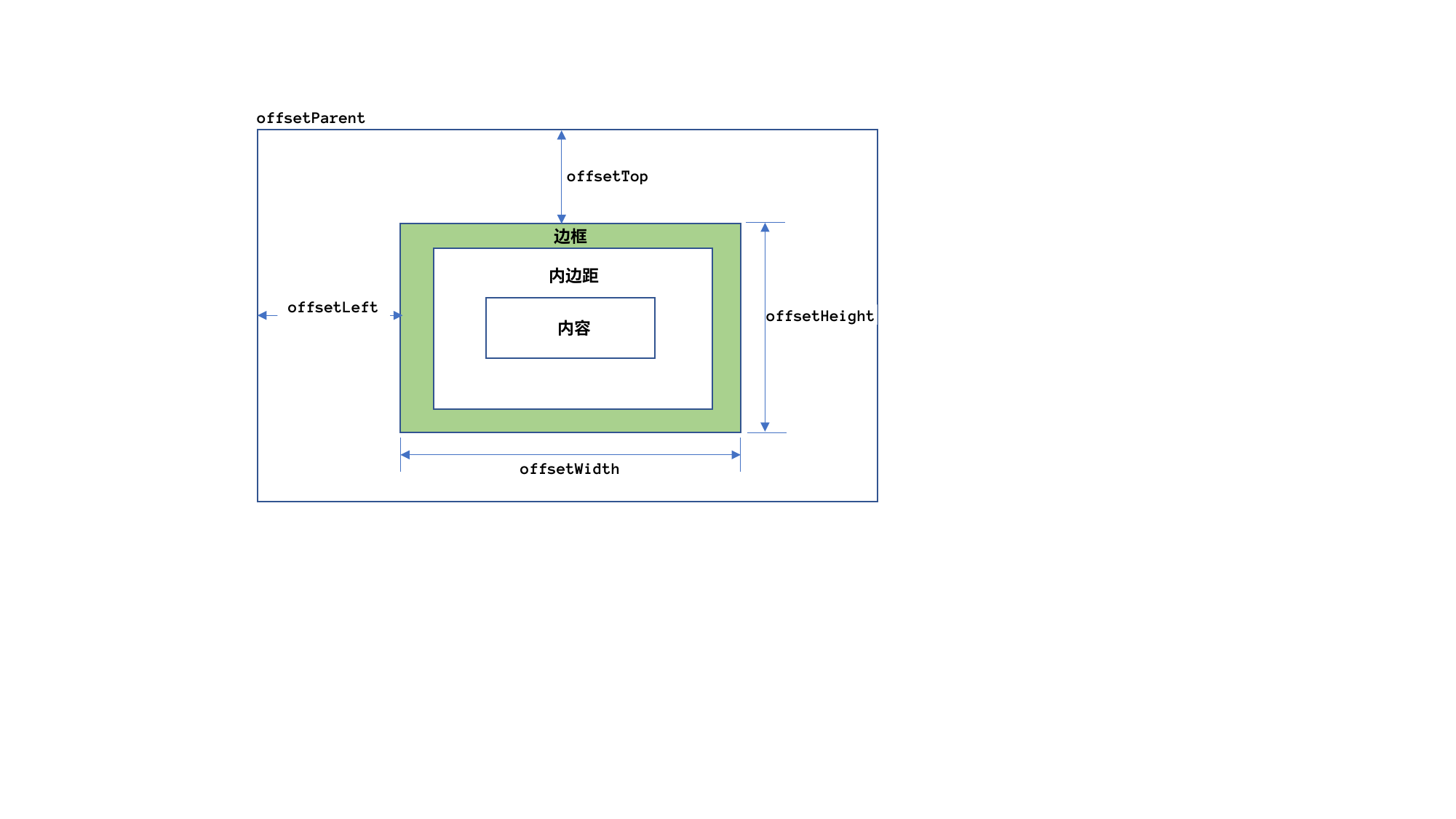

offsetParent

offsetTop

边框
内容
内边距
offsetLeft

offsetHeight
内容
offsetWidth